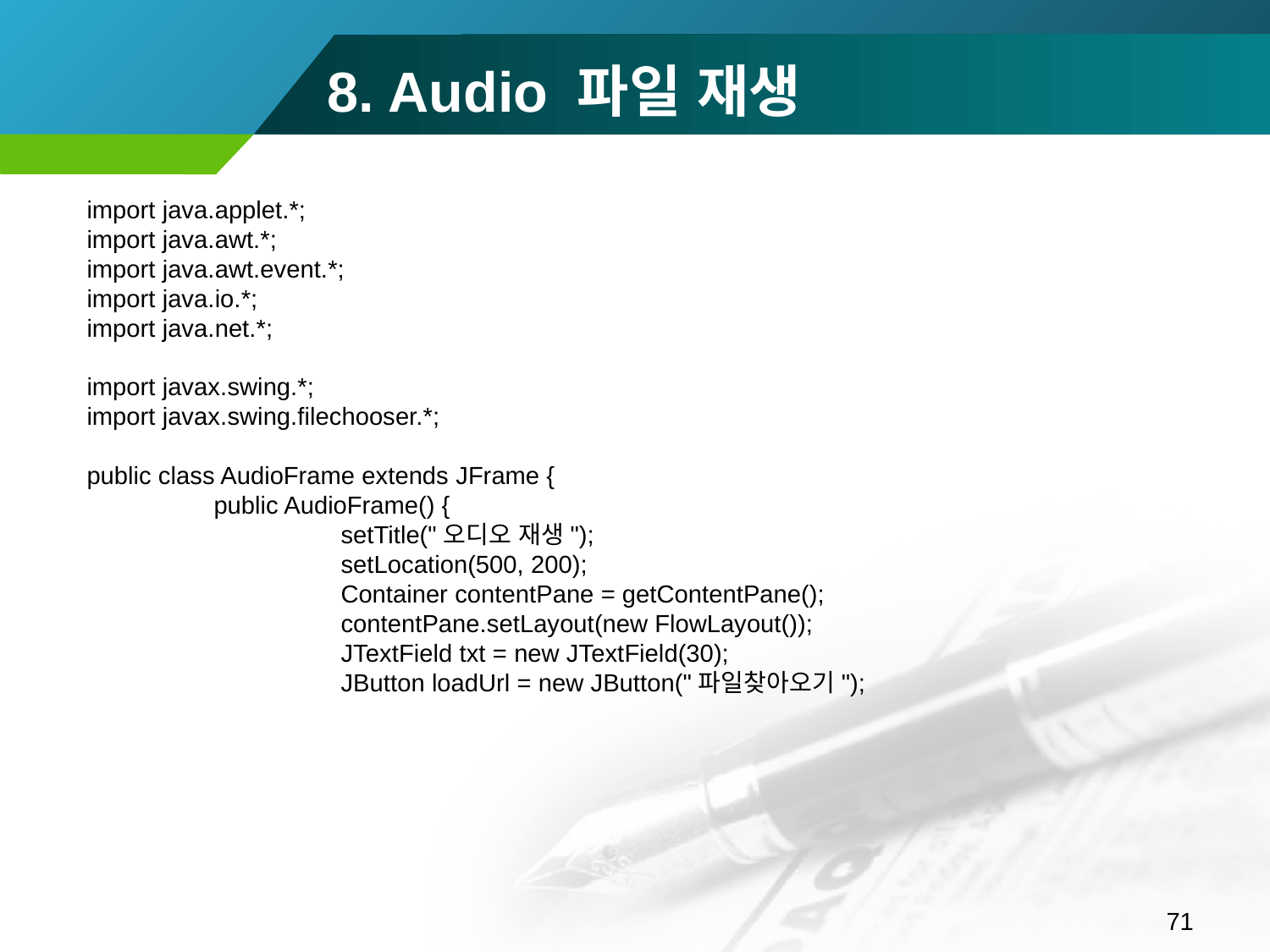

8. Audio 파일 재생
import java.applet.*;
import java.awt.*;
import java.awt.event.*;
import java.io.*;
import java.net.*;

import javax.swing.*;
import javax.swing.filechooser.*;

public class AudioFrame extends JFrame {
	public AudioFrame() {
		setTitle("오디오 재생");
		setLocation(500, 200);
		Container contentPane = getContentPane();
		contentPane.setLayout(new FlowLayout());
		JTextField txt = new JTextField(30);
		JButton loadUrl = new JButton("파일찾아오기");
71